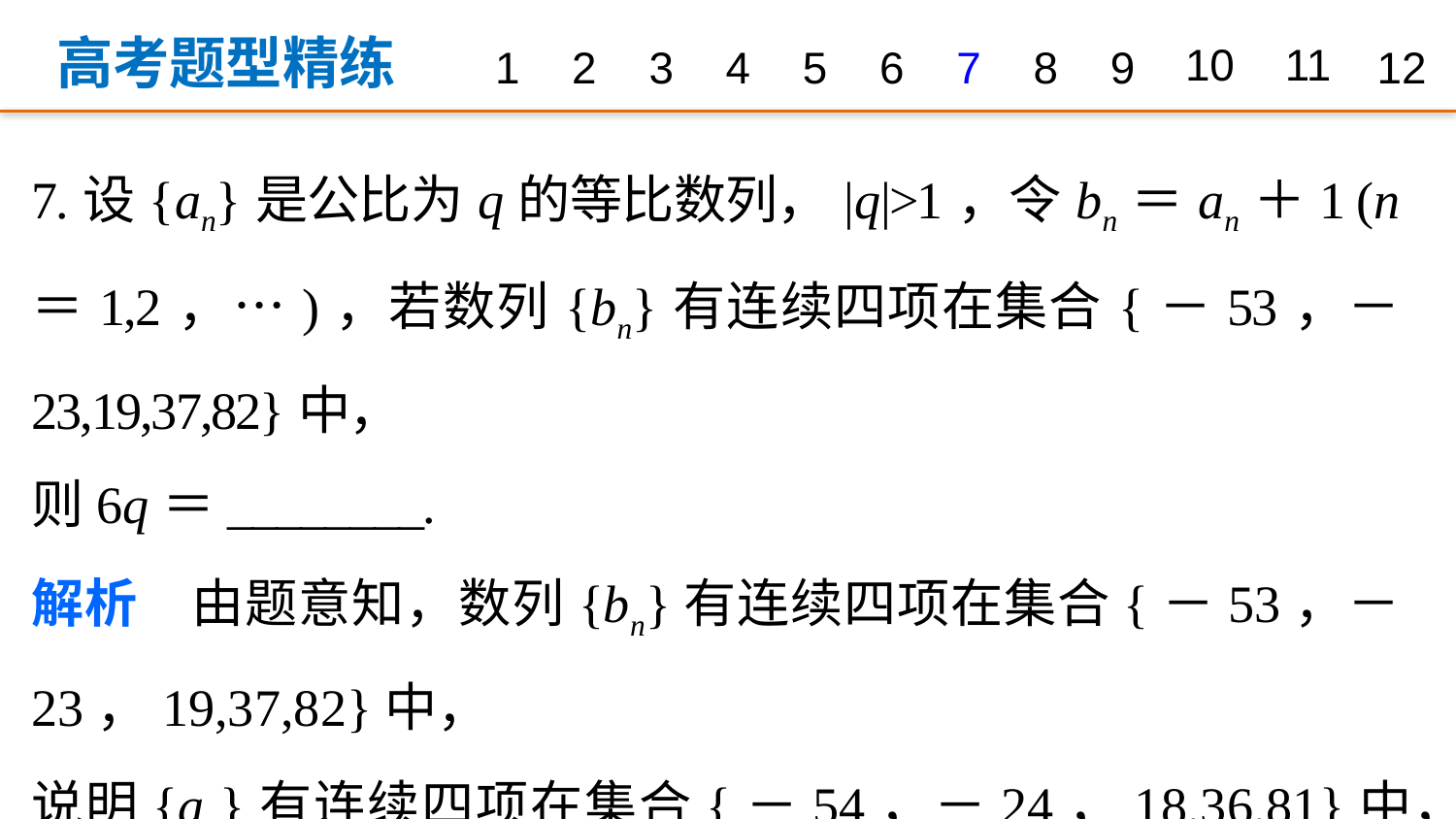

高考题型精练
1
2
3
4
5
6
7
8
9
10
11
12
7.设{an}是公比为q的等比数列，|q|>1，令bn＝an＋1 (n＝1,2，…)，若数列{bn}有连续四项在集合{－53，－23,19,37,82}中，
则6q＝________.
解析　由题意知，数列{bn}有连续四项在集合{－53，－23，19,37,82}中，
说明{an}有连续四项在集合{－54，－24，18,36,81}中，
由于{an}中连续四项至少有一项为负，∴q<0，